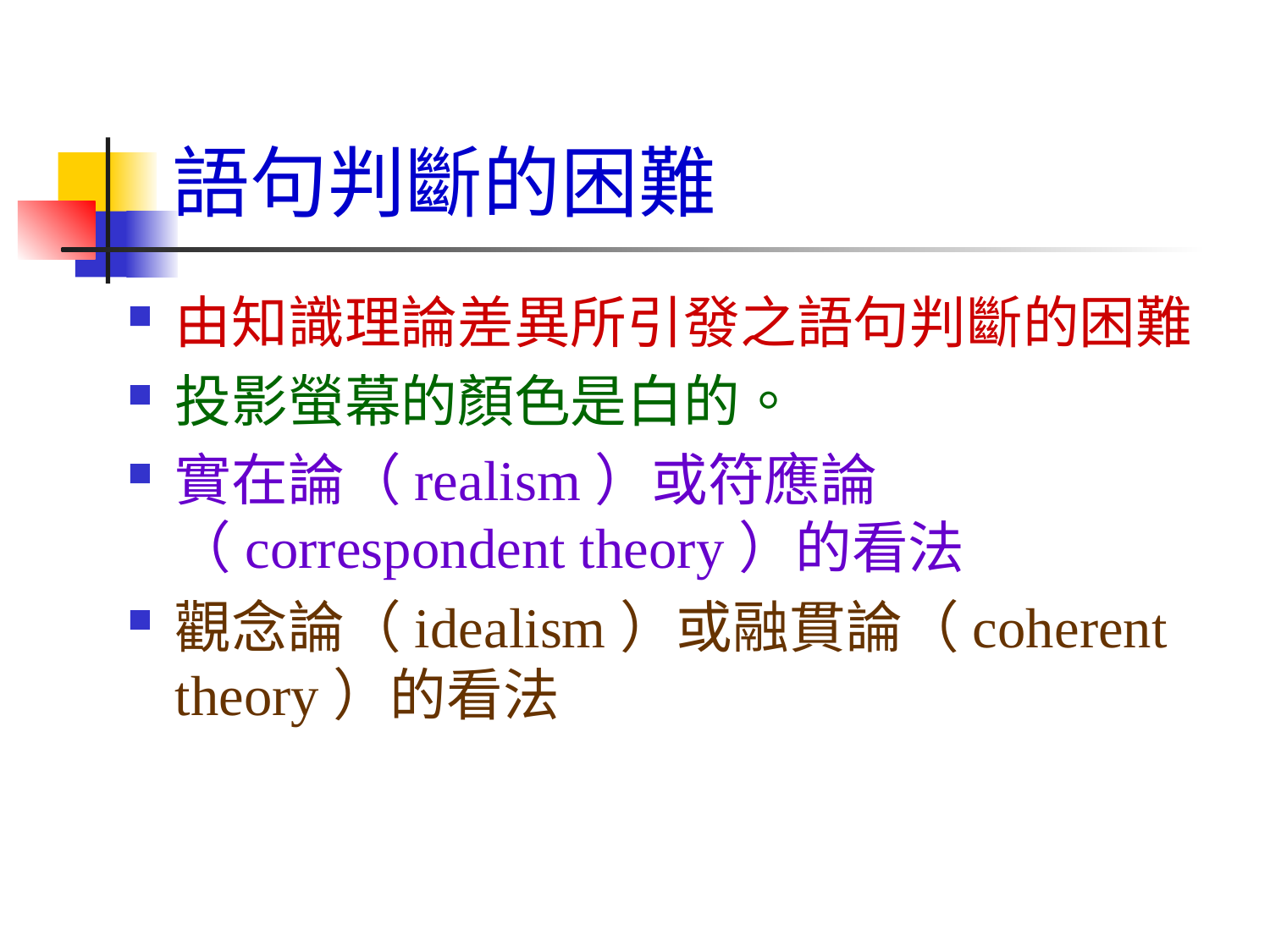

# 語句判斷的困難
由知識理論差異所引發之語句判斷的困難
投影螢幕的顏色是白的。
實在論（realism）或符應論（correspondent theory）的看法
觀念論（idealism）或融貫論（coherent theory）的看法